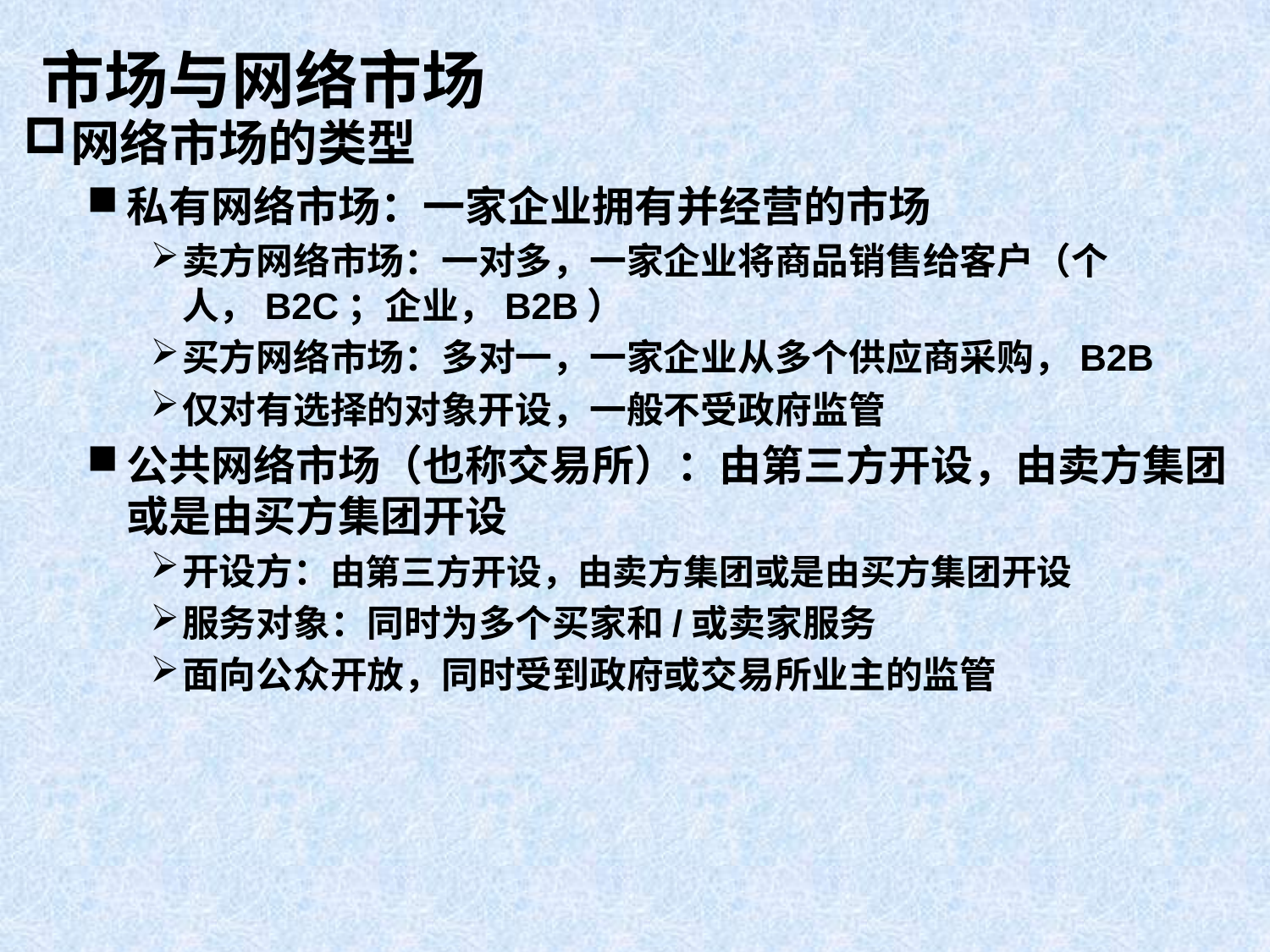

# 市场与网络市场
网络市场的类型
私有网络市场：一家企业拥有并经营的市场
卖方网络市场：一对多，一家企业将商品销售给客户（个人，B2C；企业，B2B）
买方网络市场：多对一，一家企业从多个供应商采购，B2B
仅对有选择的对象开设，一般不受政府监管
公共网络市场（也称交易所）：由第三方开设，由卖方集团或是由买方集团开设
开设方：由第三方开设，由卖方集团或是由买方集团开设
服务对象：同时为多个买家和/或卖家服务
面向公众开放，同时受到政府或交易所业主的监管